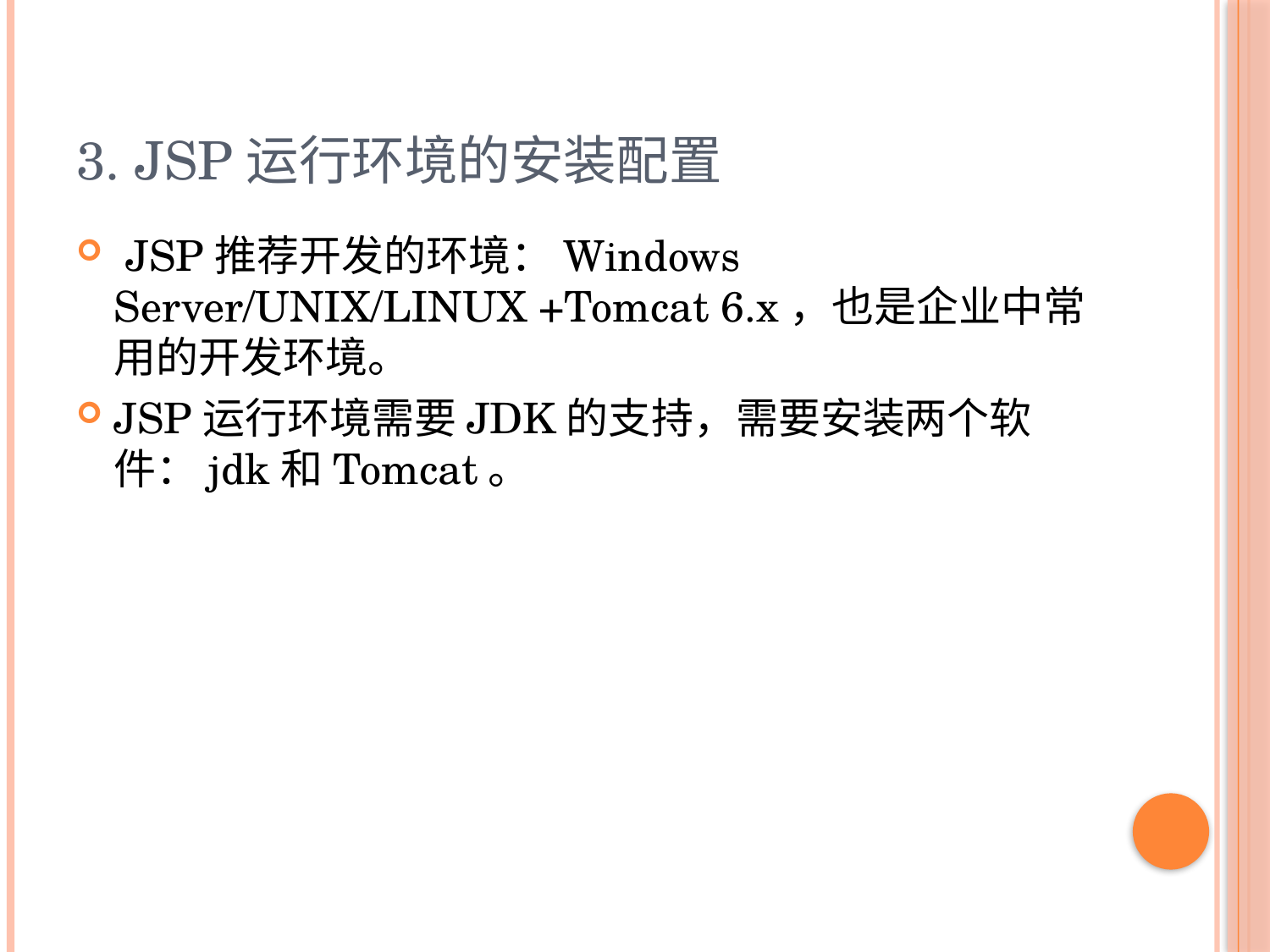

3. JSP运行环境的安装配置
 JSP推荐开发的环境：Windows Server/UNIX/LINUX +Tomcat 6.x，也是企业中常用的开发环境。
JSP运行环境需要JDK的支持，需要安装两个软件：jdk和Tomcat。